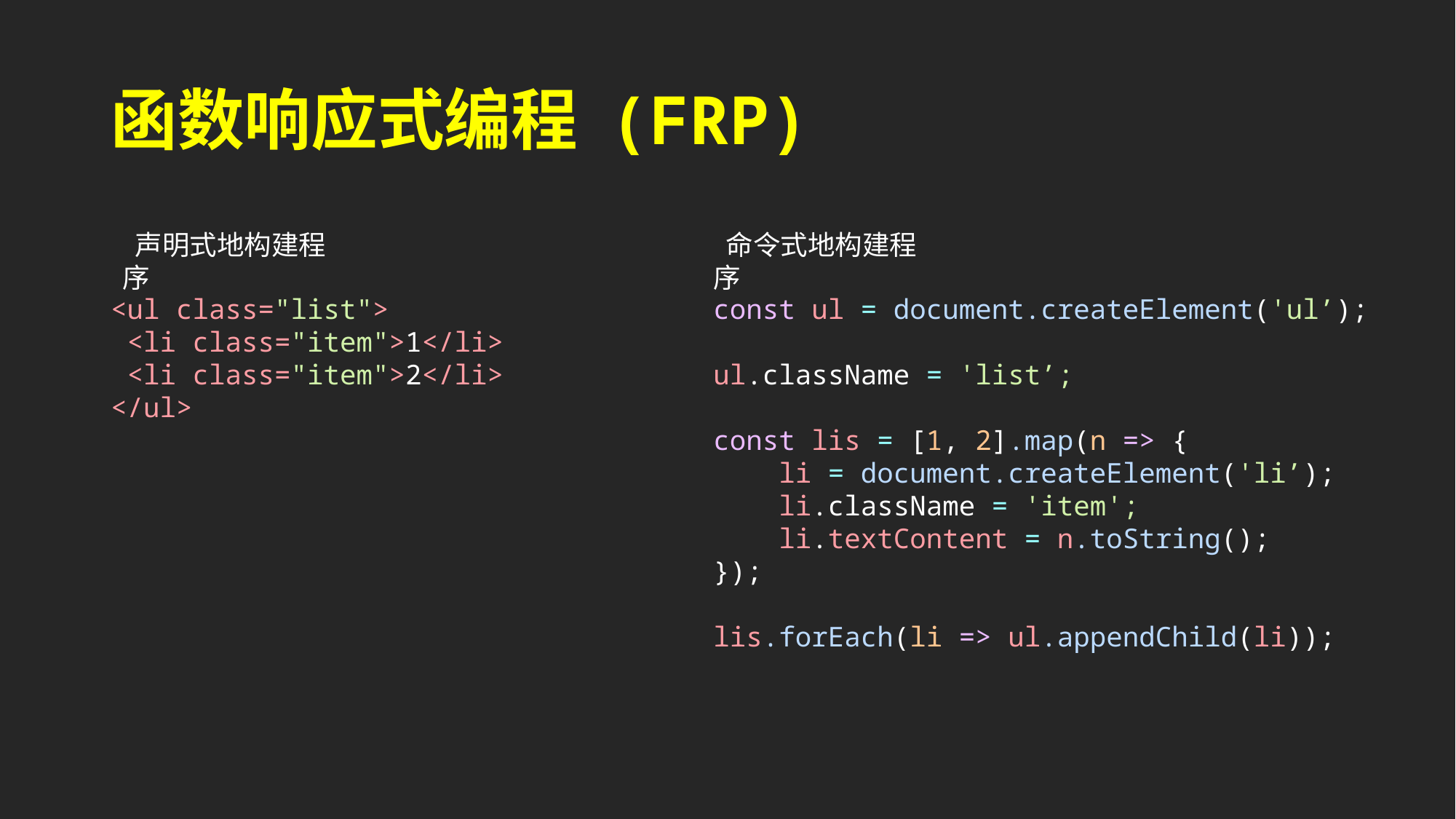

# 函数响应式编程 (FRP)
 声明式地构建程序
 命令式地构建程序
<ul class="list">
 <li class="item">1</li>
 <li class="item">2</li>
</ul>
const ul = document.createElement('ul’);

ul.className = 'list’;

const lis = [1, 2].map(n => {
    li = document.createElement('li’);
    li.className = 'item';
    li.textContent = n.toString();
});
lis.forEach(li => ul.appendChild(li));